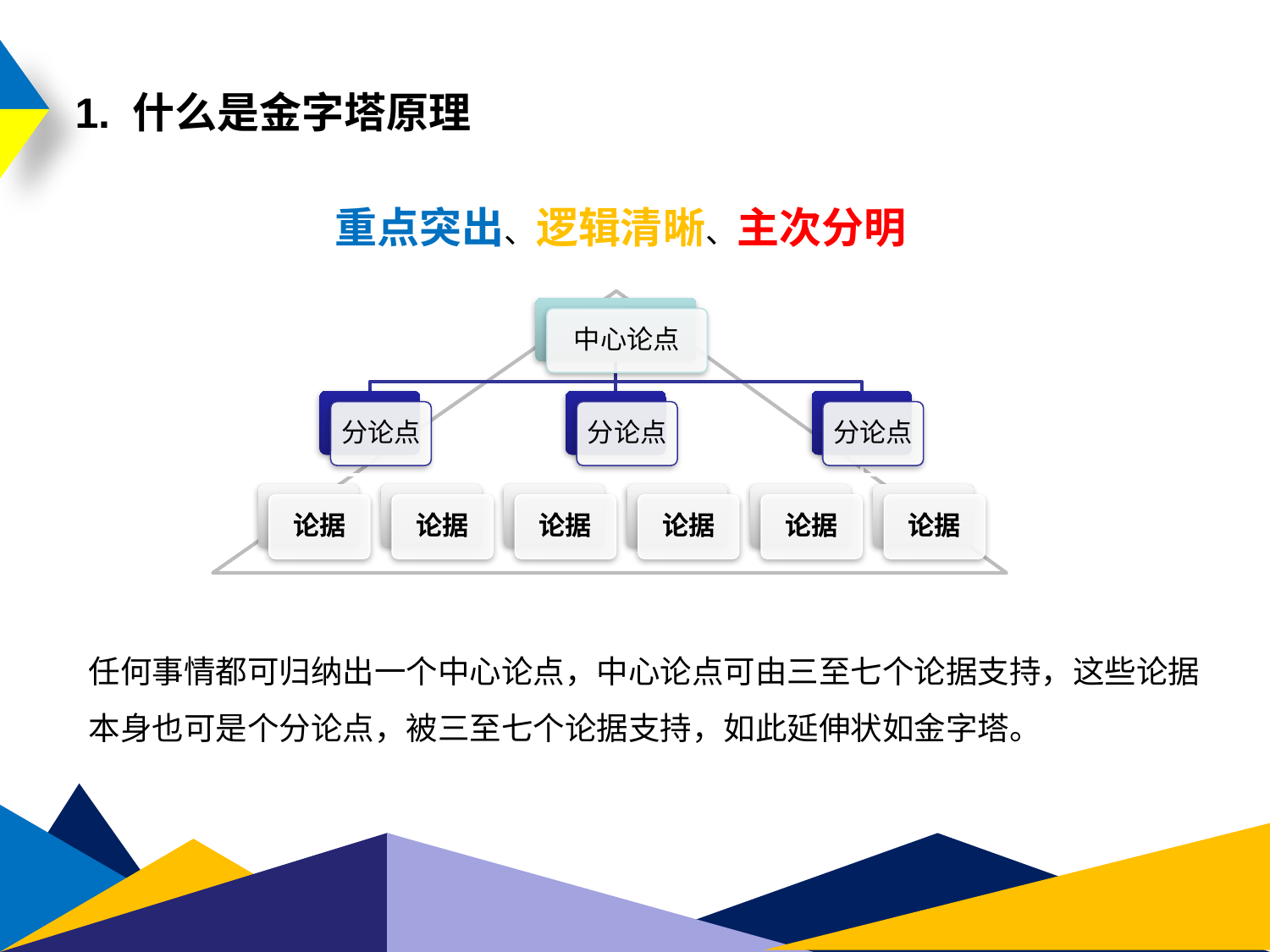

1. 什么是金字塔原理

中心论点
分论点
论据
论据
分论点
论据
论据
分论点
论据
论据
重点突出、逻辑清晰、主次分明

任何事情都可归纳出一个中心论点，中心论点可由三至七个论据支持，这些论据本身也可是个分论点，被三至七个论据支持，如此延伸状如金字塔。